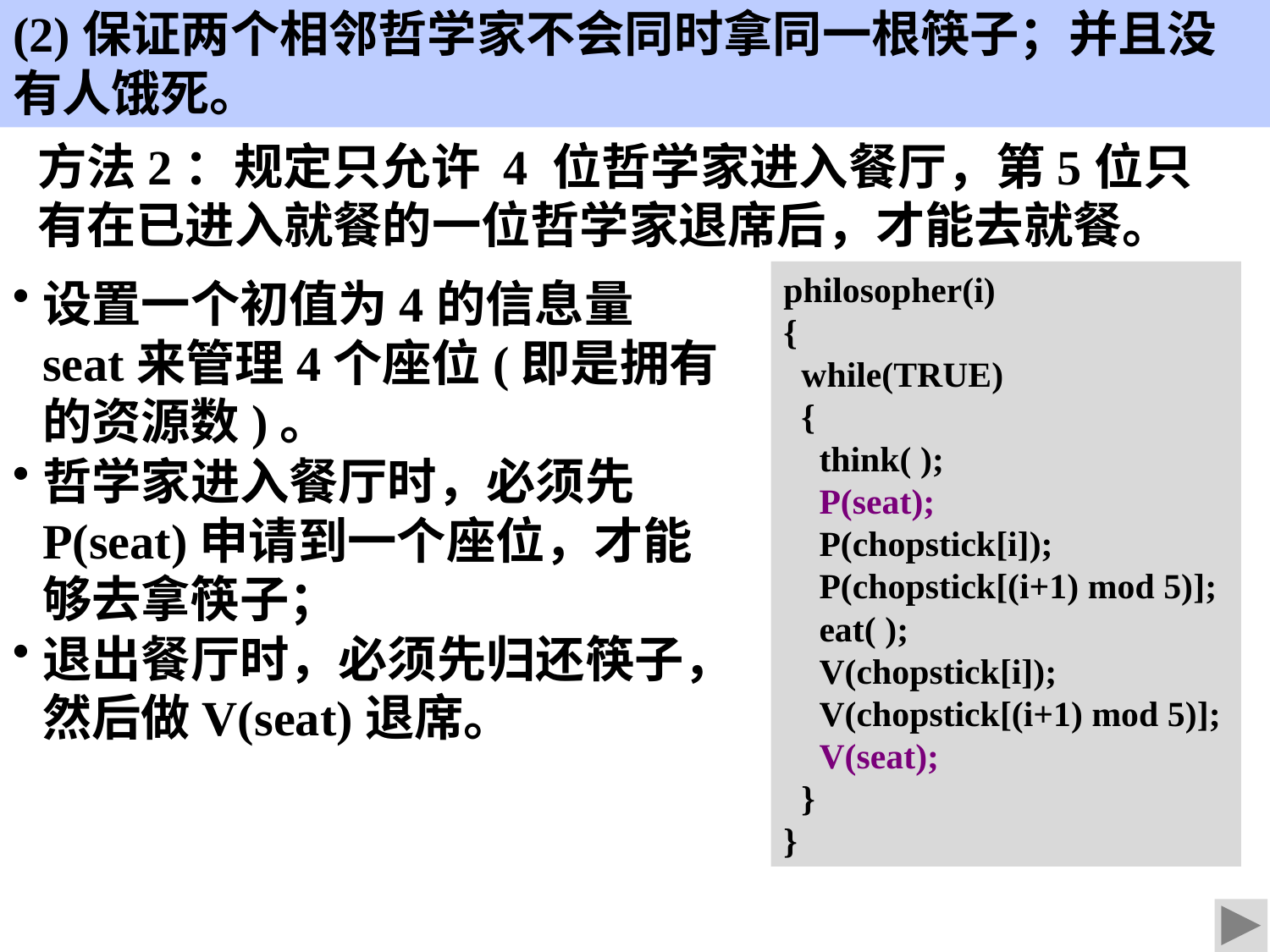

(2)保证两个相邻哲学家不会同时拿同一根筷子；并且没有人饿死。
方法2：规定只允许 4 位哲学家进入餐厅，第5位只有在已进入就餐的一位哲学家退席后，才能去就餐。
philosopher(i)
{
  while(TRUE)
  {
    think( );
    P(seat);
    P(chopstick[i]);
    P(chopstick[(i+1) mod 5)];
    eat( );
    V(chopstick[i]);
    V(chopstick[(i+1) mod 5)];
    V(seat);
  }
}
设置一个初值为4的信息量seat来管理4个座位(即是拥有的资源数)。
哲学家进入餐厅时，必须先P(seat)申请到一个座位，才能够去拿筷子；
退出餐厅时，必须先归还筷子，然后做V(seat)退席。